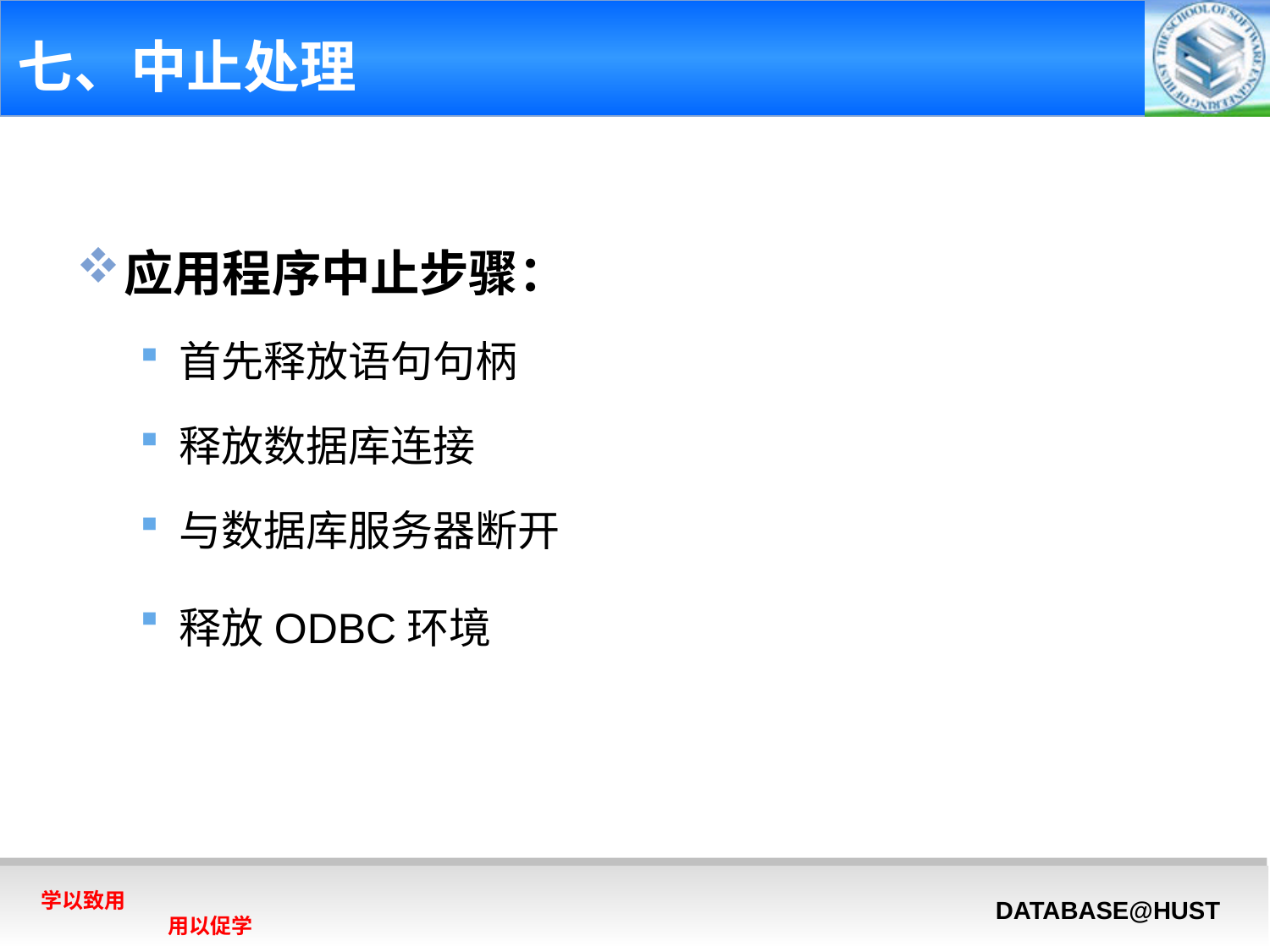

# 七、中止处理
应用程序中止步骤：
首先释放语句句柄
释放数据库连接
与数据库服务器断开
释放ODBC环境